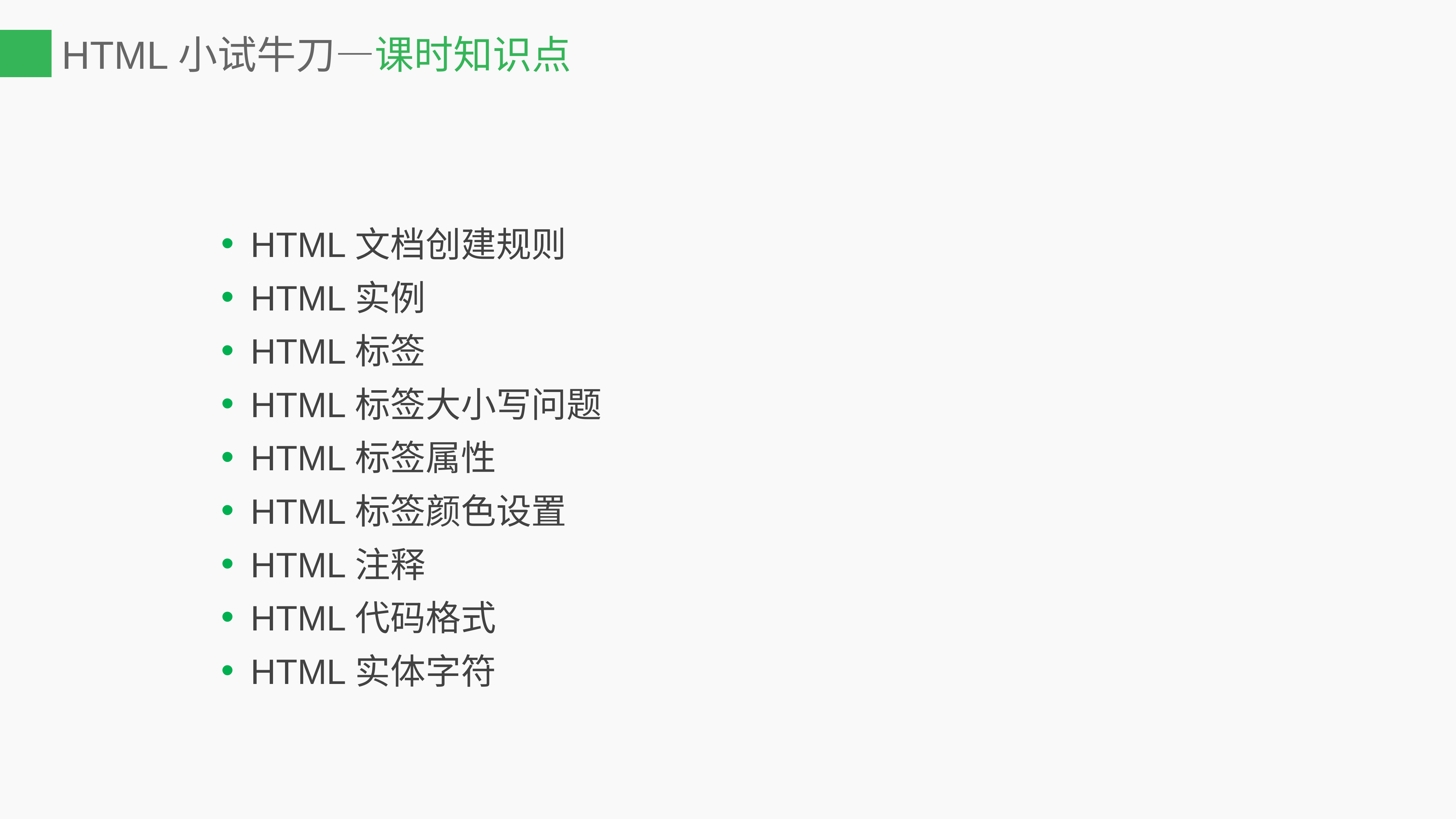

# HTML小试牛刀—课时知识点
HTML文档创建规则
HTML实例
HTML标签
HTML标签大小写问题
HTML标签属性
HTML标签颜色设置
HTML注释
HTML代码格式
HTML实体字符